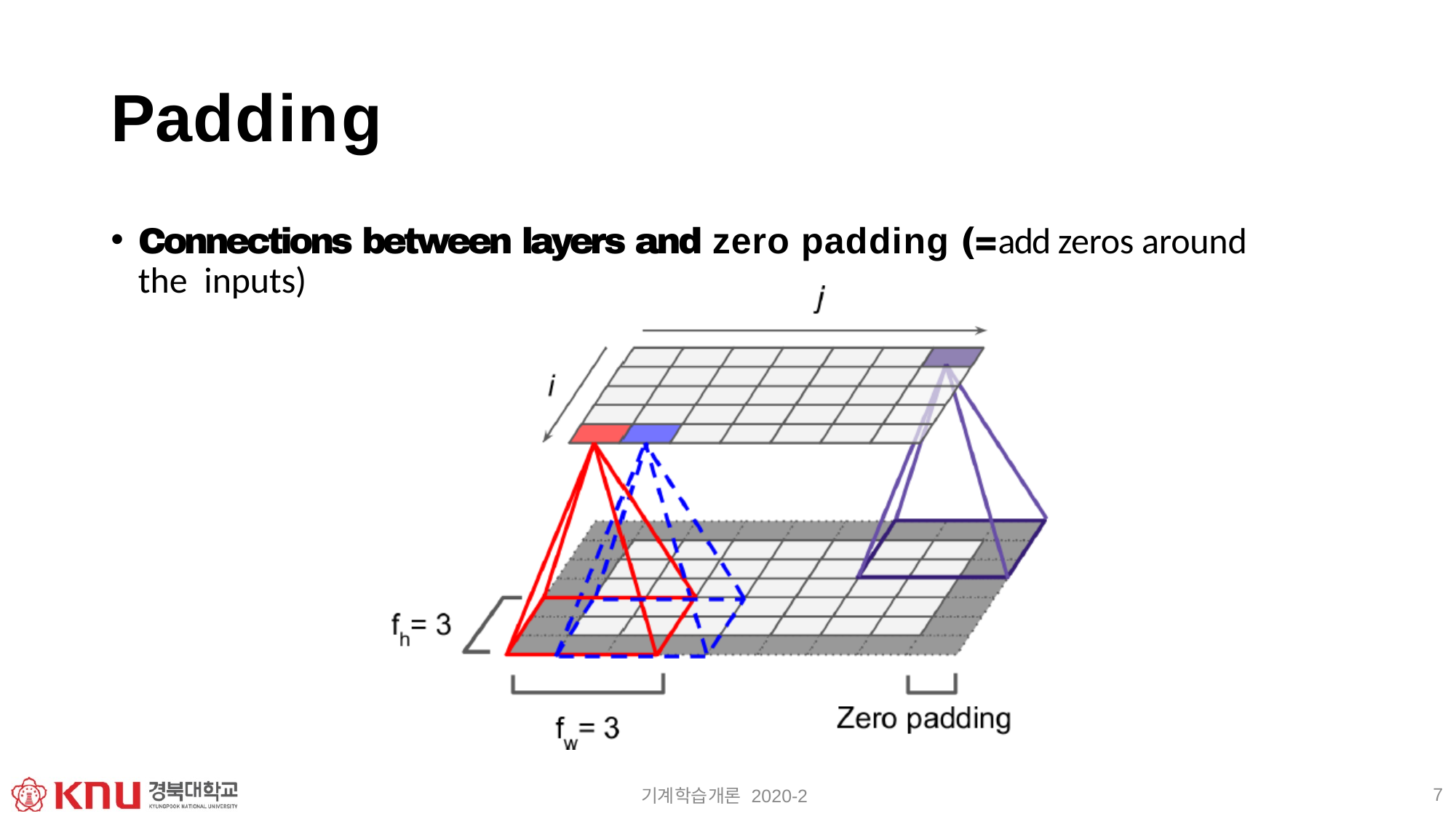

# Padding
Connections between layers and zero padding (=add zeros around the  inputs)

7
기계학습개론 2020-2